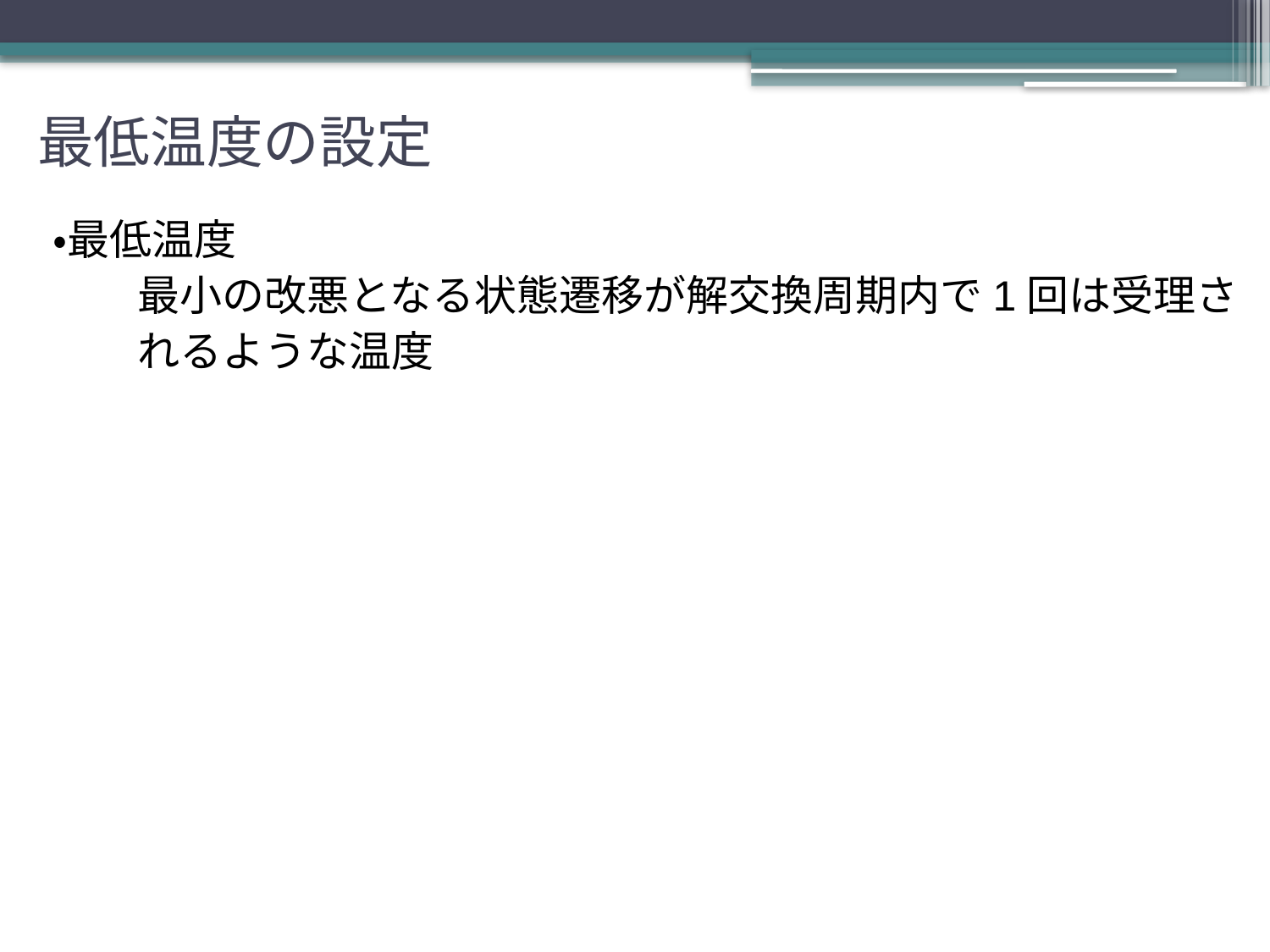

# 最低温度の設定
・最低温度
　　最小の改悪となる状態遷移が解交換周期内で1回は受理さ
　　れるような温度